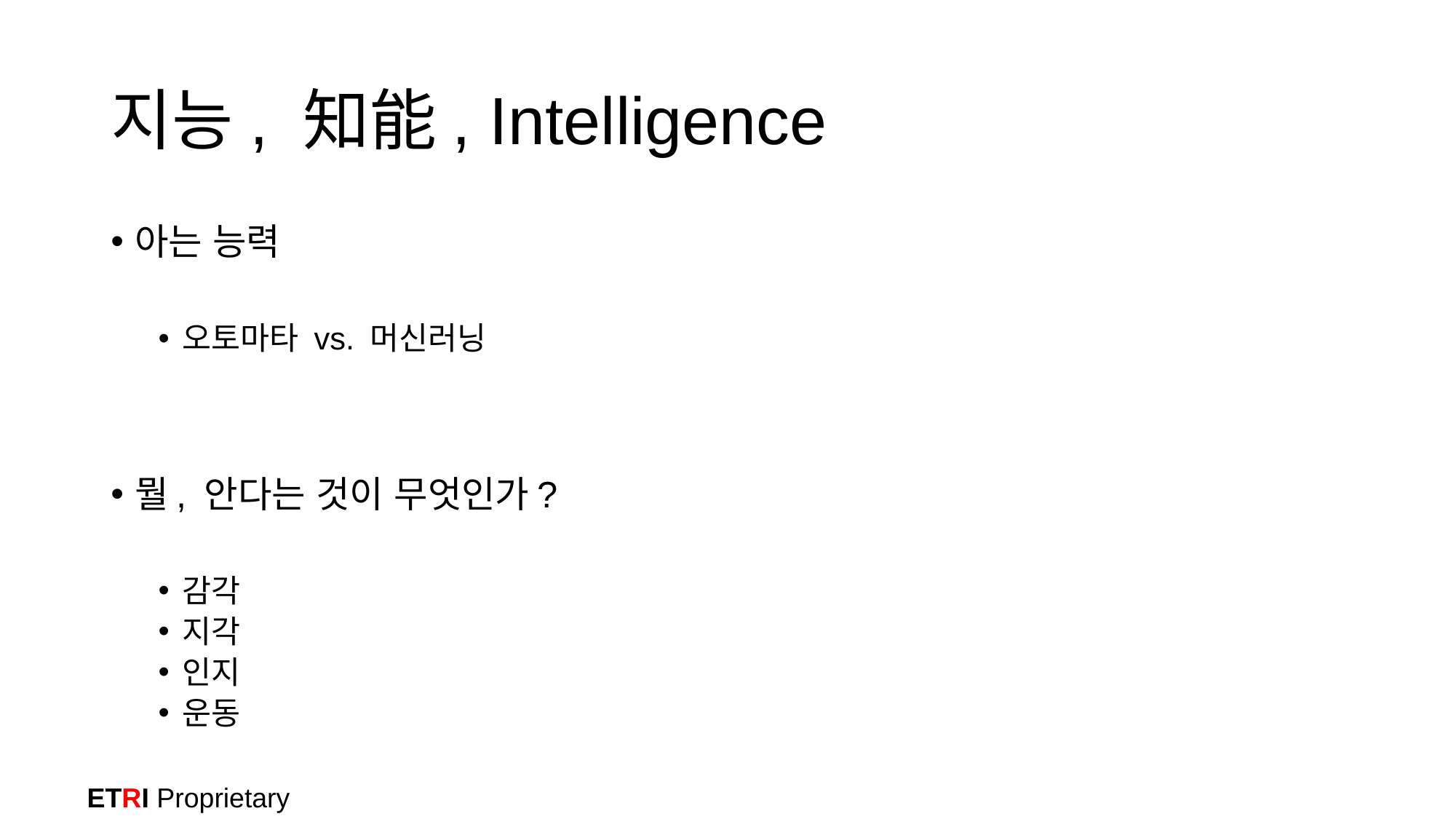

# 지능, 知能, Intelligence
아는 능력

오토마타 vs. 머신러닝

뭘, 안다는 것이 무엇인가?

감각
지각
인지
운동